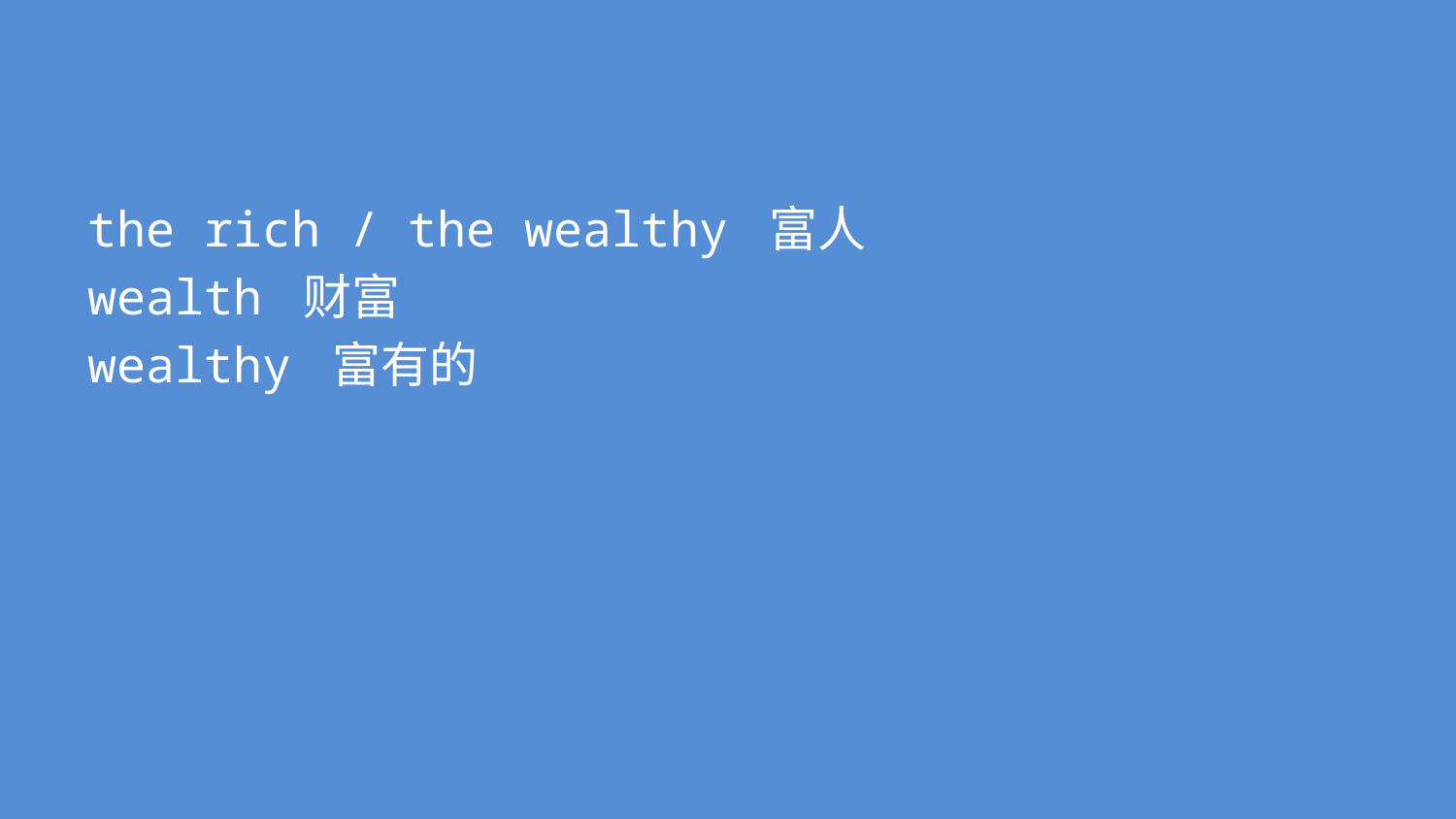

#
the rich / the wealthy 富人
wealth 财富
wealthy 富有的